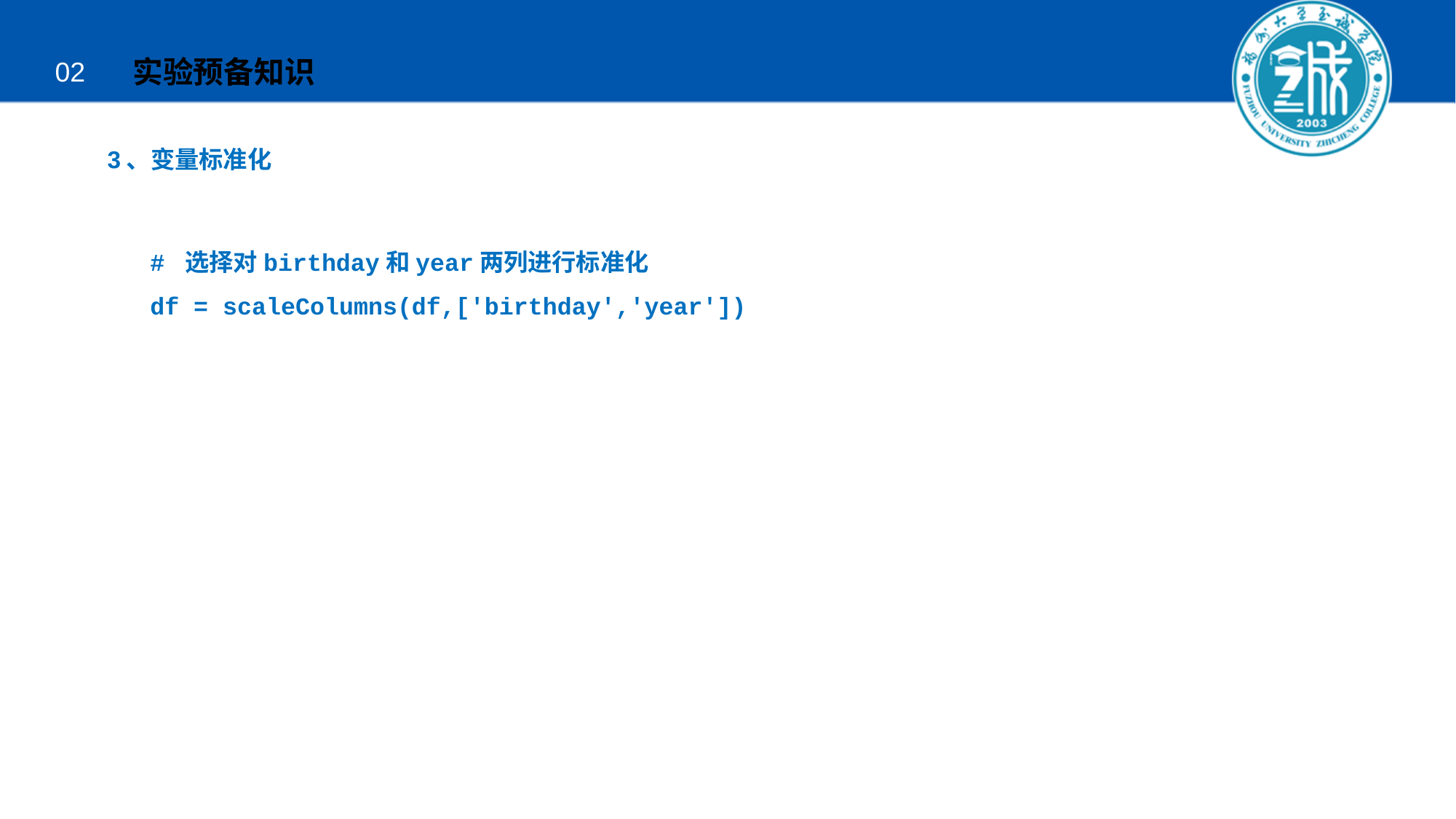

实验预备知识
02
3、变量标准化
# 选择对birthday和year两列进行标准化
df = scaleColumns(df,['birthday','year'])